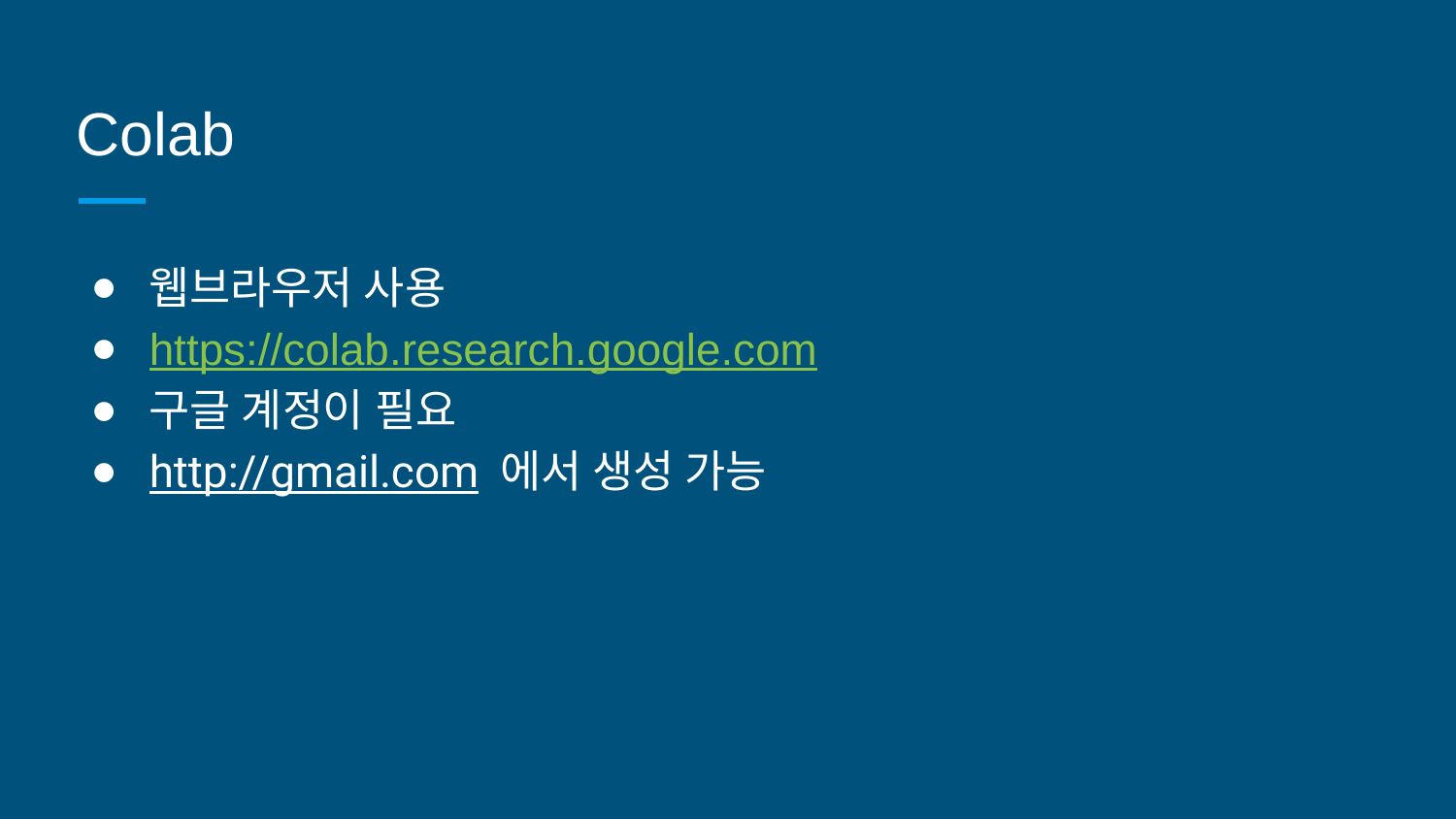

# Colab
웹브라우저 사용
https://colab.research.google.com
구글 계정이 필요
http://gmail.com 에서 생성 가능